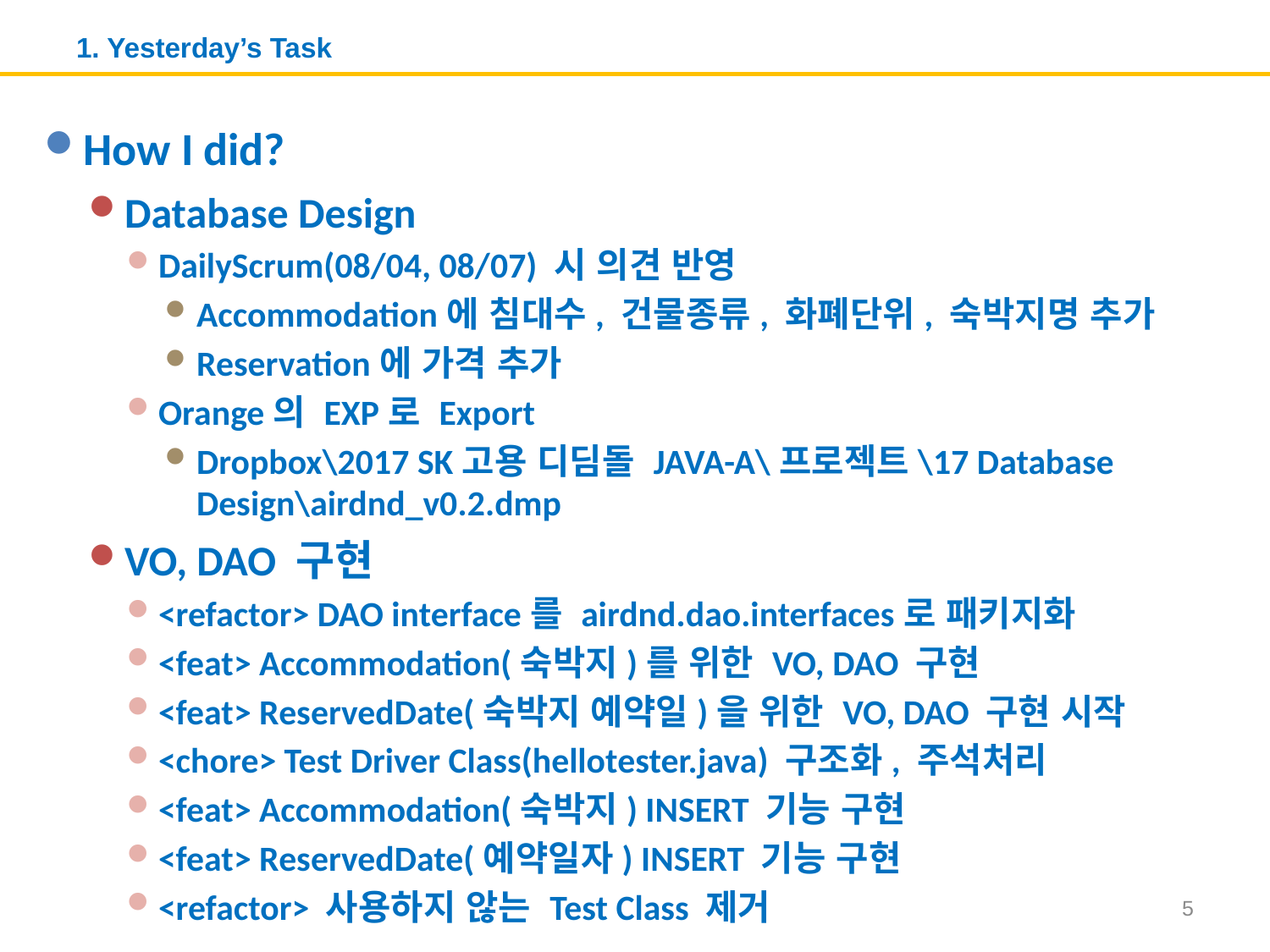

# 1. Yesterday’s Task
How I did?
Database Design
DailyScrum(08/04, 08/07) 시 의견 반영
Accommodation에 침대수, 건물종류, 화폐단위, 숙박지명 추가
Reservation에 가격 추가
Orange의 EXP로 Export
Dropbox\2017 SK고용 디딤돌 JAVA-A\프로젝트\17 Database Design\airdnd_v0.2.dmp
VO, DAO 구현
<refactor> DAO interface를 airdnd.dao.interfaces로 패키지화
<feat> Accommodation(숙박지)를 위한 VO, DAO 구현
<feat> ReservedDate(숙박지 예약일)을 위한 VO, DAO 구현 시작
<chore> Test Driver Class(hellotester.java) 구조화, 주석처리
<feat> Accommodation(숙박지) INSERT 기능 구현
<feat> ReservedDate(예약일자) INSERT 기능 구현
<refactor> 사용하지 않는 Test Class 제거

5